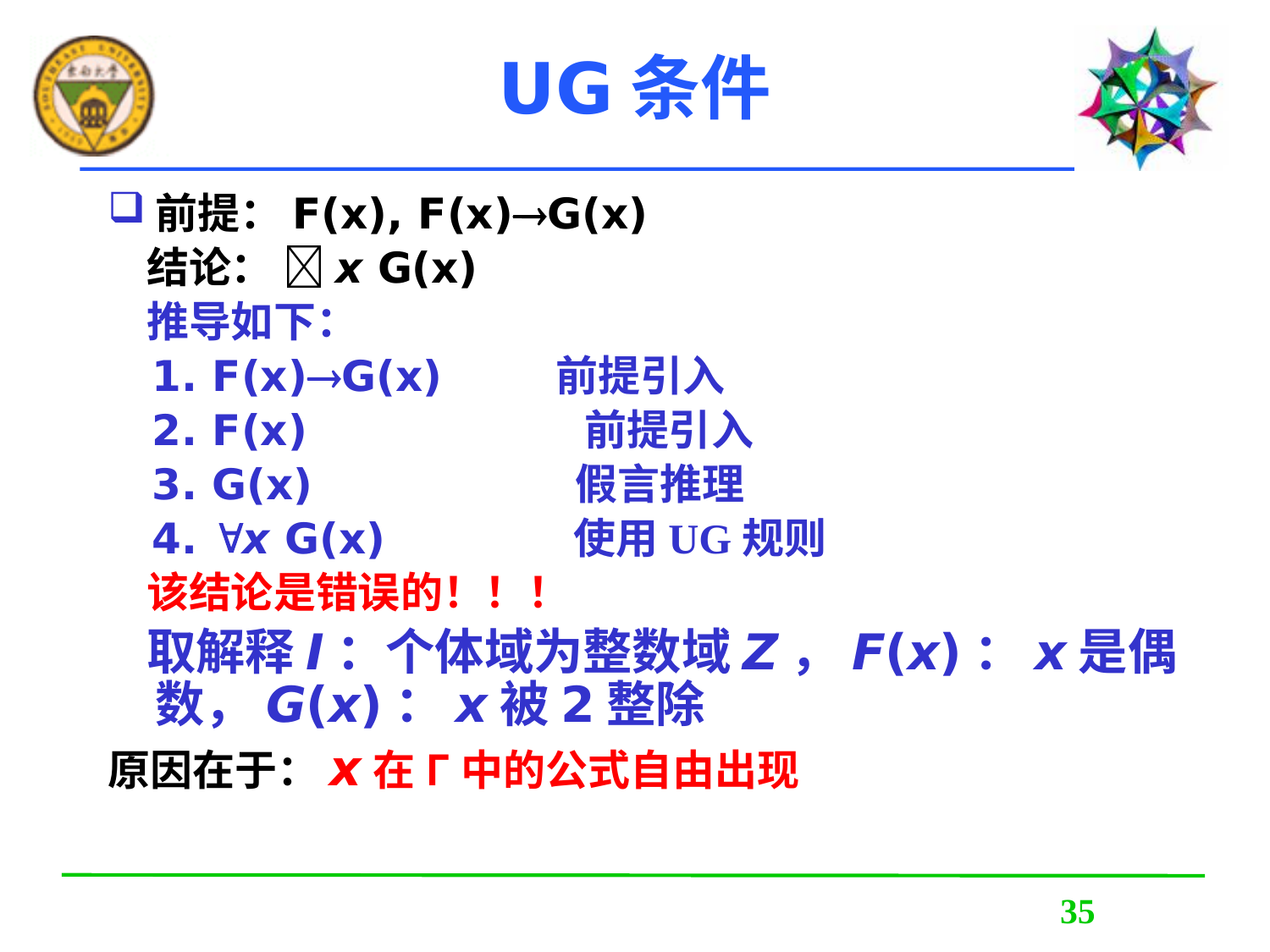

# UG条件
前提：F(x), F(x)→G(x)
   结论： ∀x G(x)
   推导如下：
   1. F(x)→G(x)       前提引入
   2. F(x)                  前提引入
   3. G(x)                 假言推理
   4. ∀x G(x)            使用UG规则
   该结论是错误的！！！
   取解释I：个体域为整数域Z，F(x)：x是偶数，G(x)：x被2整除
原因在于：x在Γ中的公式自由出现